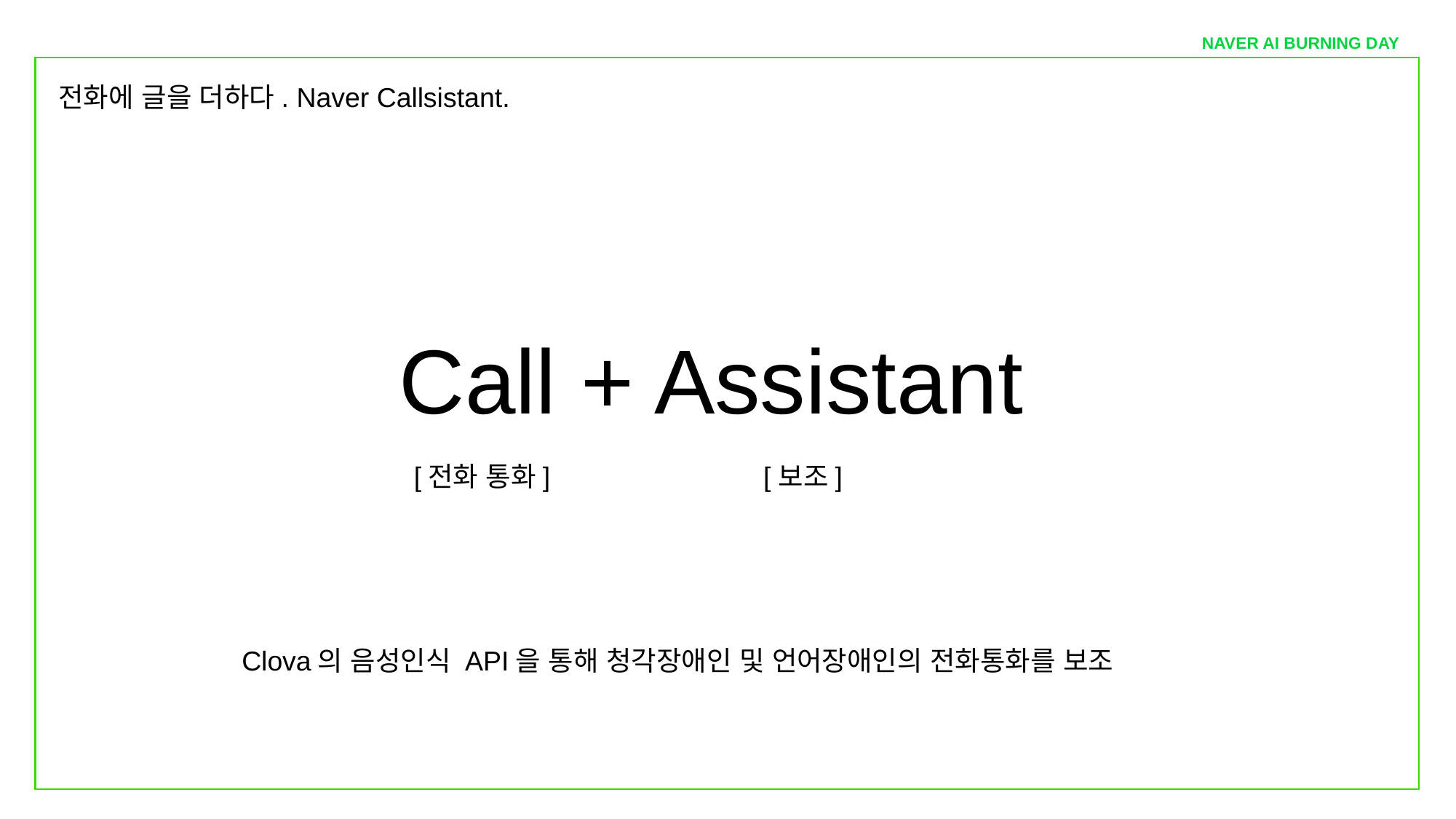

NAVER AI BURNING DAY

 전화에 글을 더하다. Naver Callsistant.
Call + Assistant
[전화 통화]                            [보조]

Clova의 음성인식 API을 통해 청각장애인 및 언어장애인의 전화통화를 보조